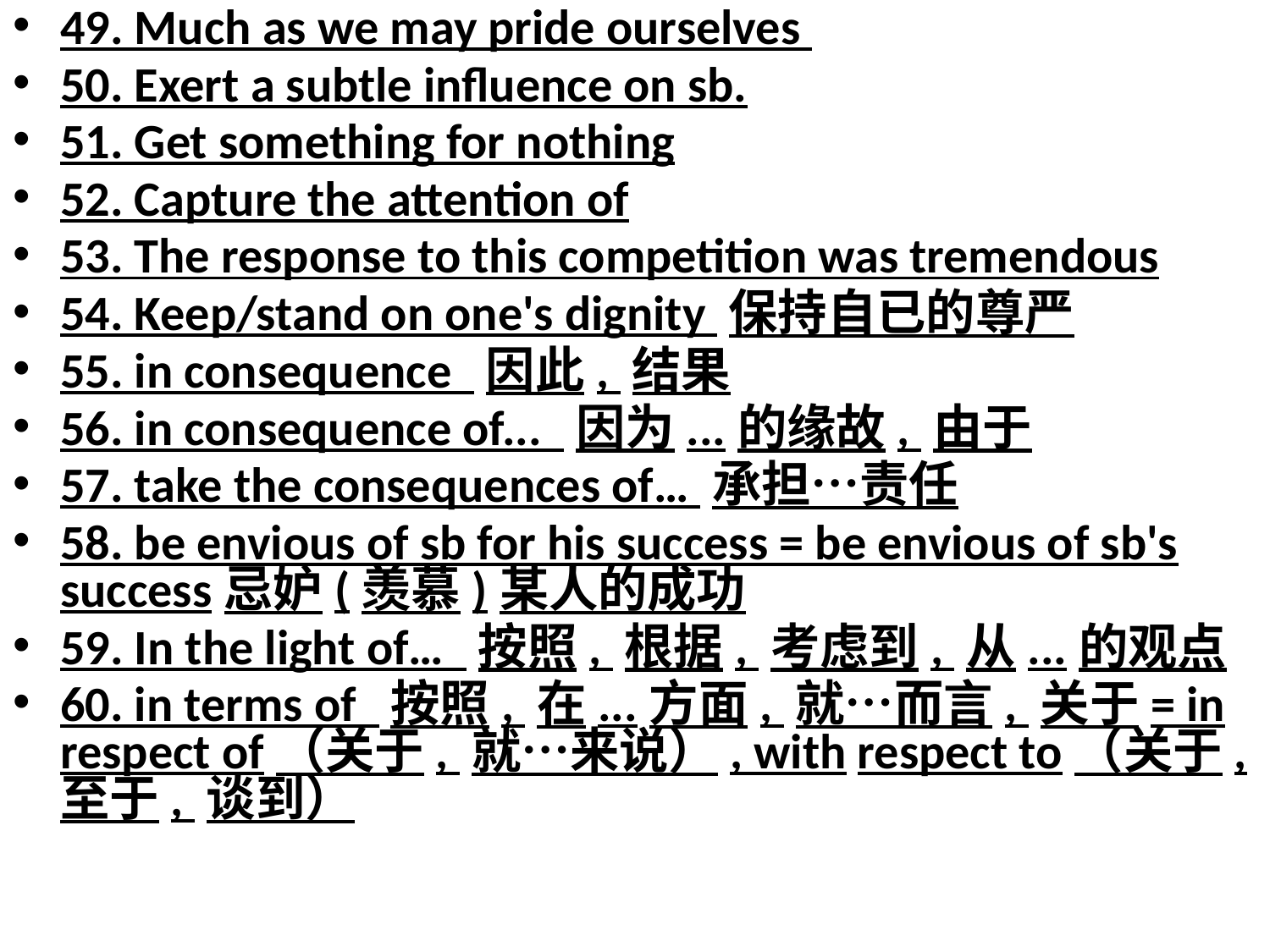

49. Much as we may pride ourselves
50. Exert a subtle influence on sb.
51. Get something for nothing
52. Capture the attention of
53. The response to this competition was tremendous
54. Keep/stand on one's dignity 保持自已的尊严
55. in consequence  因此, 结果
56. in consequence of...  因为...的缘故, 由于
57. take the consequences of… 承担…责任
58. be envious of sb for his success = be envious of sb's success忌妒(羡慕)某人的成功
59. In the light of…  按照, 根据, 考虑到, 从...的观点
60. in terms of  按照, 在...方面, 就…而言, 关于= in respect of（关于, 就…来说）, with respect to（关于, 至于, 谈到）